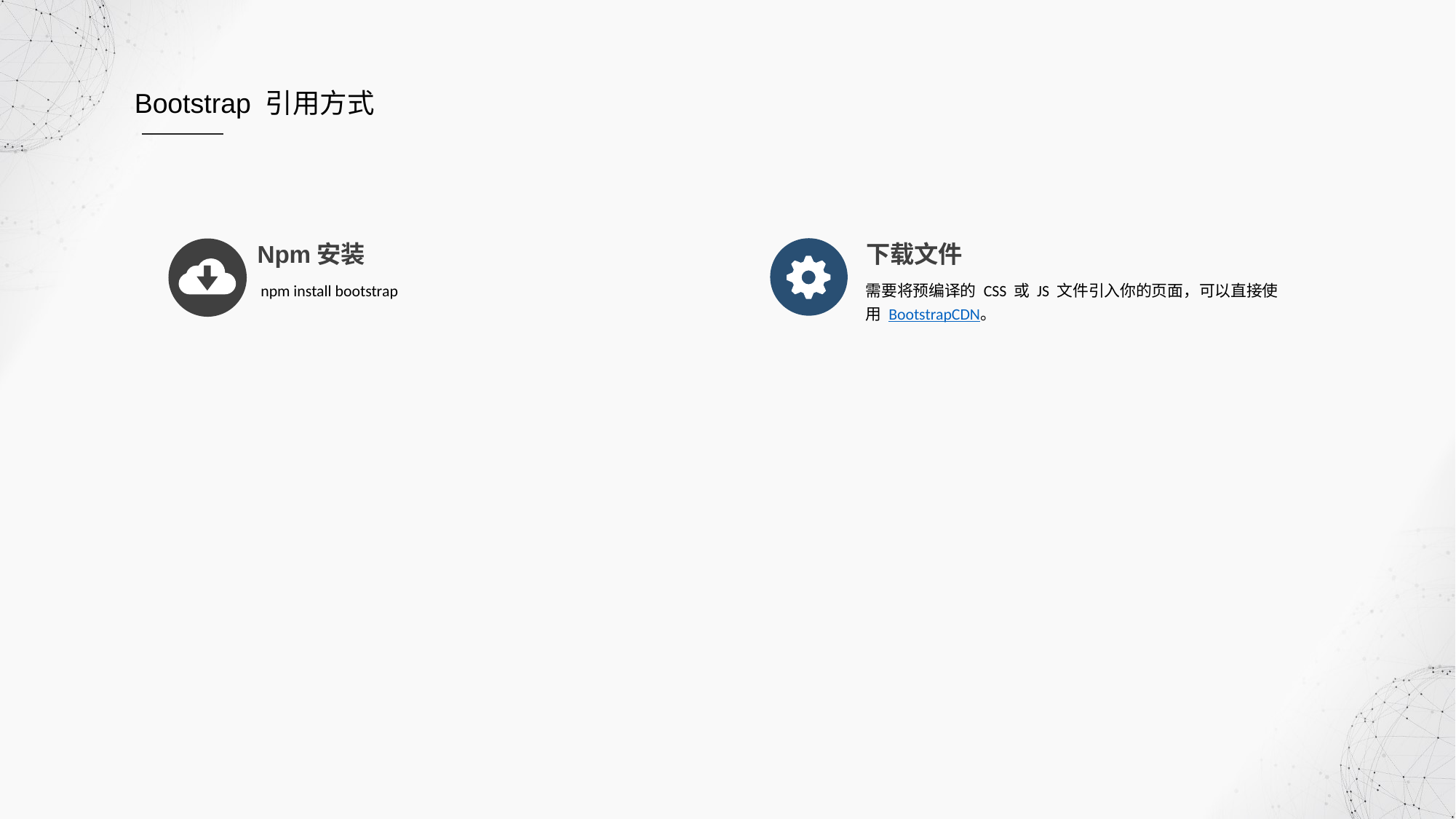

Bootstrap 引用方式
Npm安装
npm install bootstrap
下载文件
需要将预编译的 CSS 或 JS 文件引入你的页面，可以直接使用 BootstrapCDN。